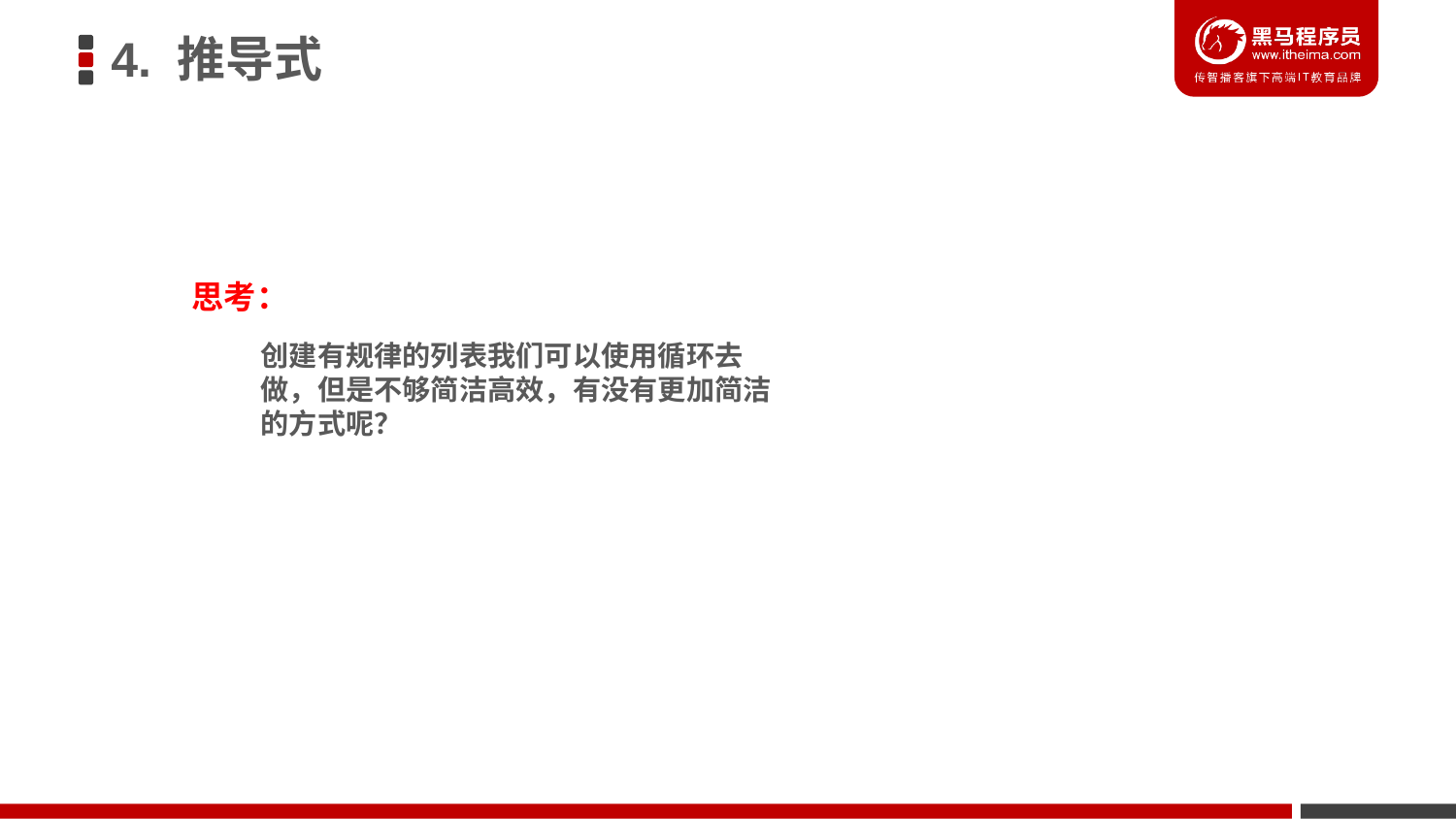

4. 推导式
思考：

创建有规律的列表我们可以使用循环去做，但是不够简洁高效，有没有更加简洁的方式呢？